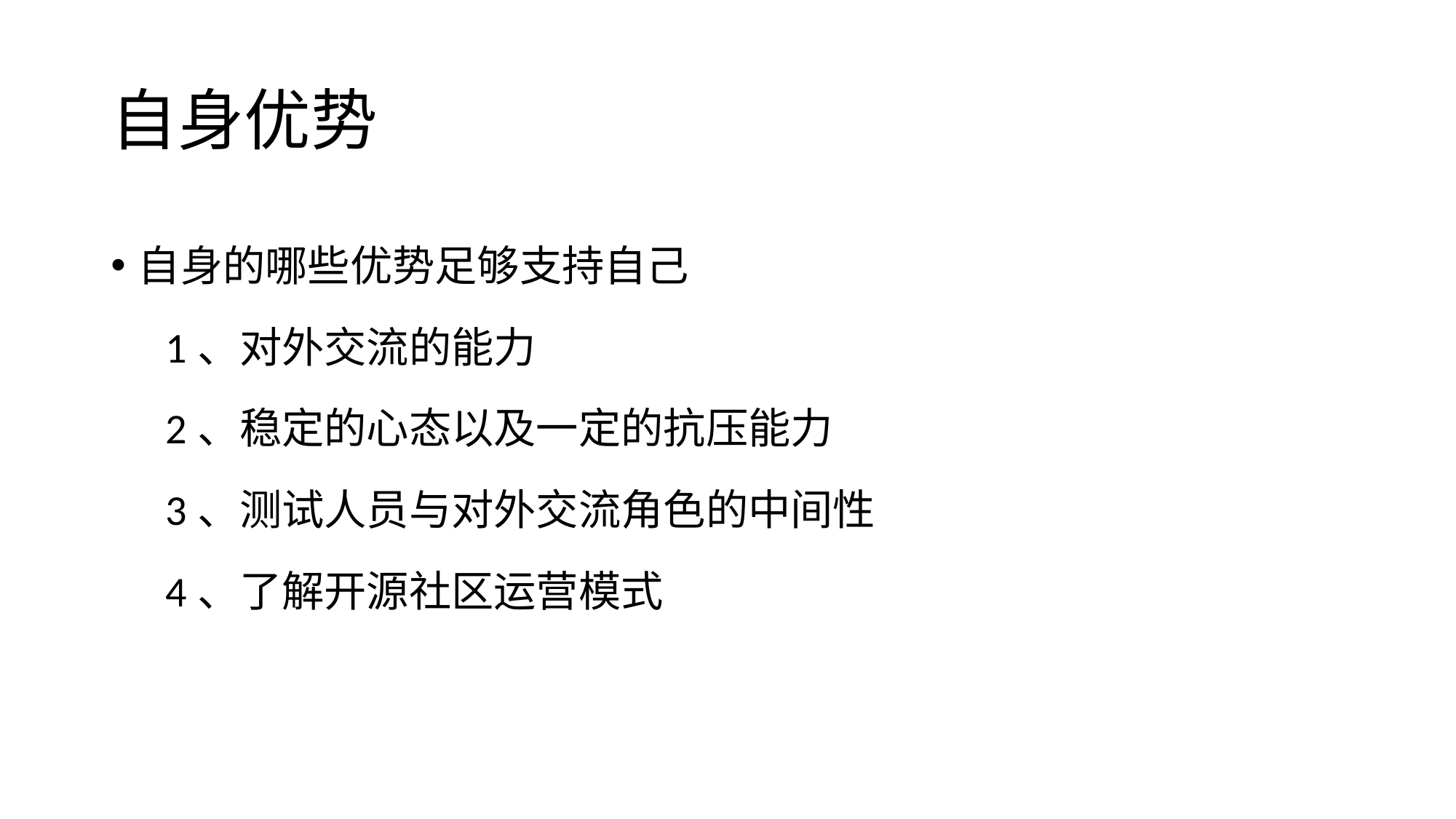

# 自身优势
自身的哪些优势足够支持自己
1、对外交流的能力
2、稳定的心态以及一定的抗压能力
3、测试人员与对外交流角色的中间性
4、了解开源社区运营模式